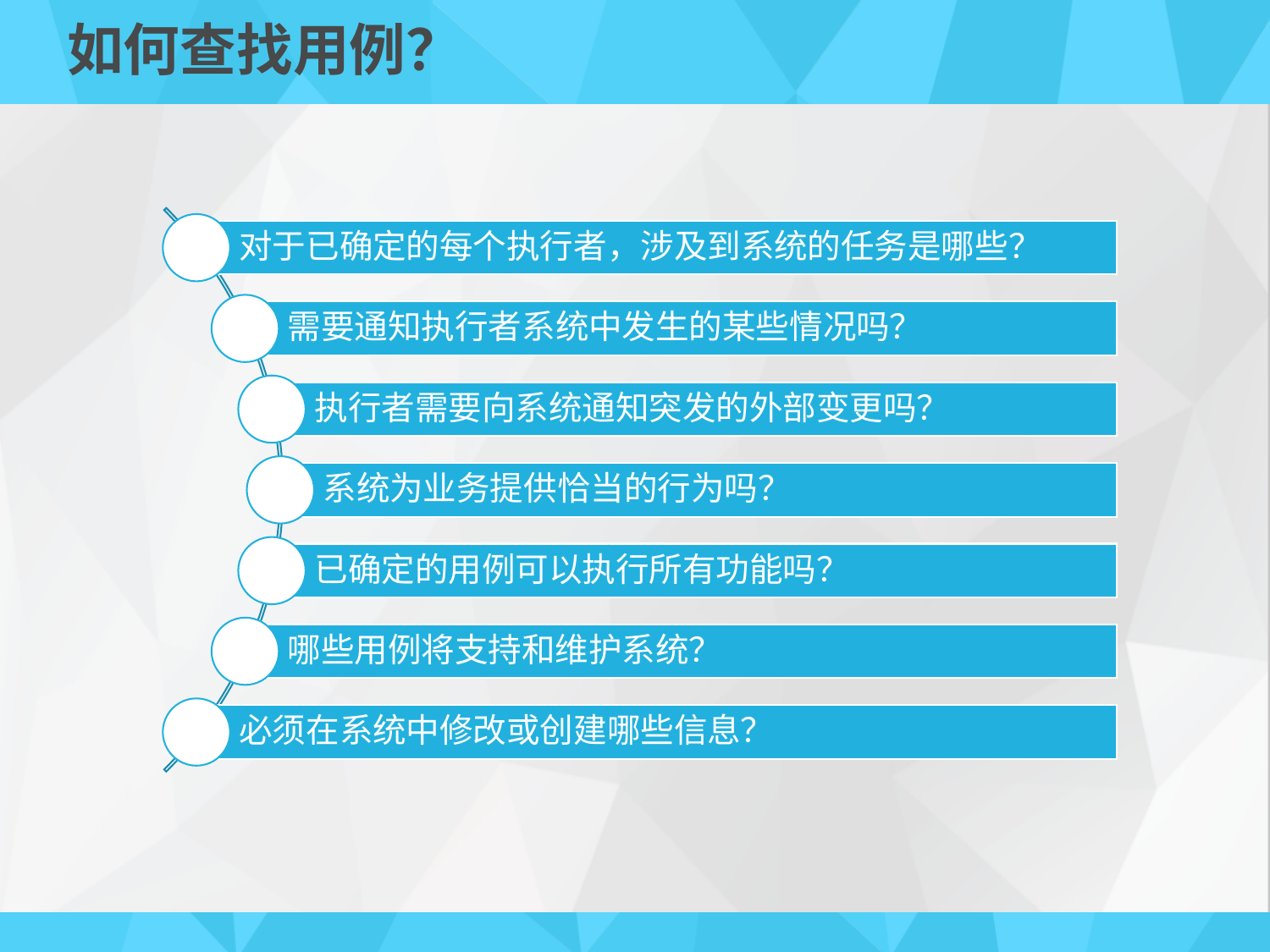

# 如何查找用例？
对于已确定的每个执行者，涉及到系统的任务是哪些？
需要通知执行者系统中发生的某些情况吗？
执行者需要向系统通知突发的外部变更吗？
系统为业务提供恰当的行为吗？
已确定的用例可以执行所有功能吗？
哪些用例将支持和维护系统？
必须在系统中修改或创建哪些信息？